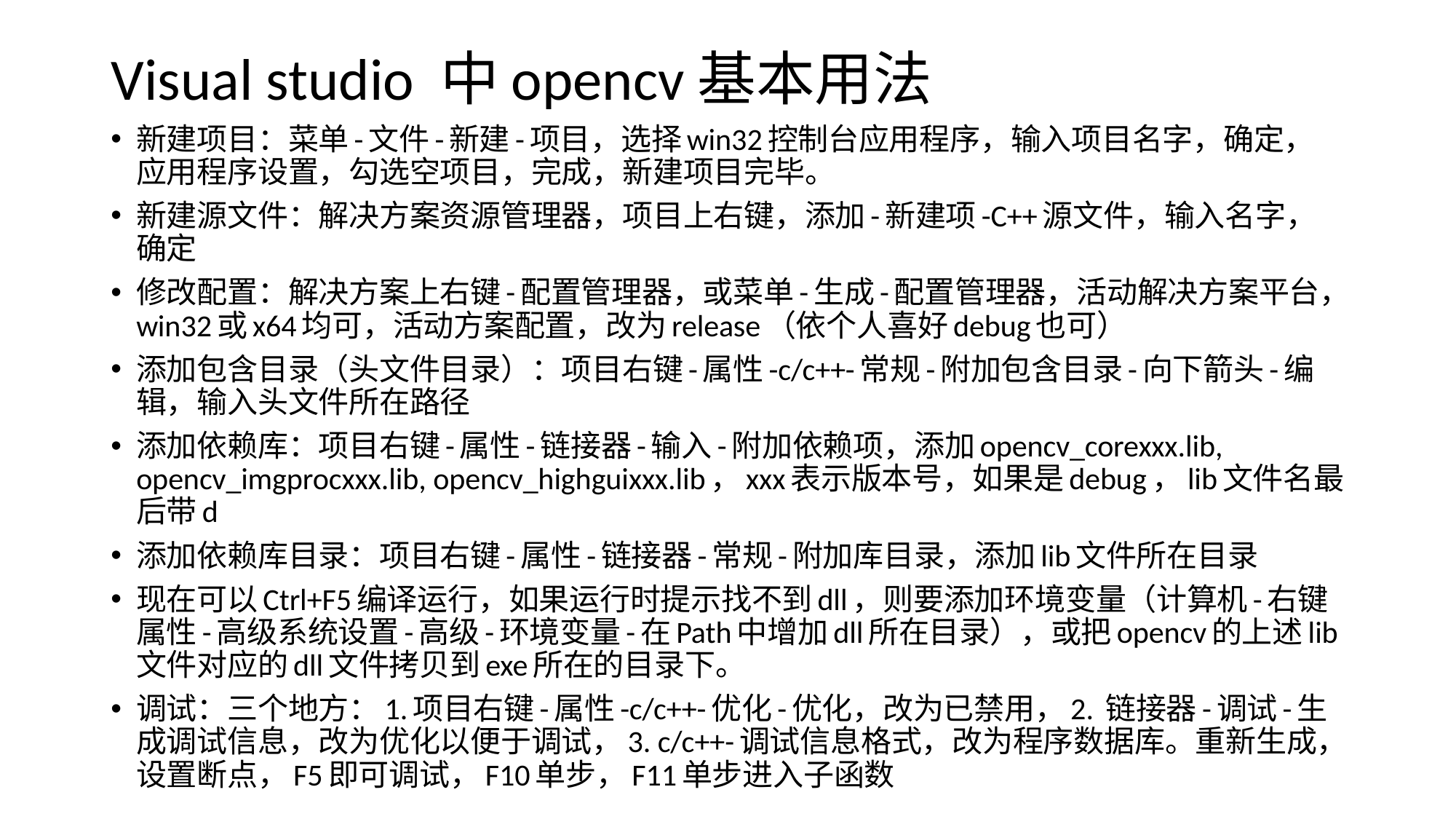

# Visual studio 中opencv基本用法
新建项目：菜单-文件-新建-项目，选择win32控制台应用程序，输入项目名字，确定，应用程序设置，勾选空项目，完成，新建项目完毕。
新建源文件：解决方案资源管理器，项目上右键，添加-新建项-C++源文件，输入名字，确定
修改配置：解决方案上右键-配置管理器，或菜单-生成-配置管理器，活动解决方案平台，win32或x64均可，活动方案配置，改为release（依个人喜好debug也可）
添加包含目录（头文件目录）：项目右键-属性-c/c++-常规-附加包含目录-向下箭头-编辑，输入头文件所在路径
添加依赖库：项目右键-属性-链接器-输入-附加依赖项，添加opencv_corexxx.lib, opencv_imgprocxxx.lib, opencv_highguixxx.lib，xxx表示版本号，如果是debug，lib文件名最后带d
添加依赖库目录：项目右键-属性-链接器-常规-附加库目录，添加lib文件所在目录
现在可以Ctrl+F5编译运行，如果运行时提示找不到dll，则要添加环境变量（计算机-右键属性-高级系统设置-高级-环境变量-在Path中增加dll所在目录），或把opencv的上述lib文件对应的dll文件拷贝到exe所在的目录下。
调试：三个地方：1.项目右键-属性-c/c++-优化-优化，改为已禁用，2. 链接器-调试-生成调试信息，改为优化以便于调试，3. c/c++-调试信息格式，改为程序数据库。重新生成，设置断点，F5即可调试，F10单步，F11单步进入子函数